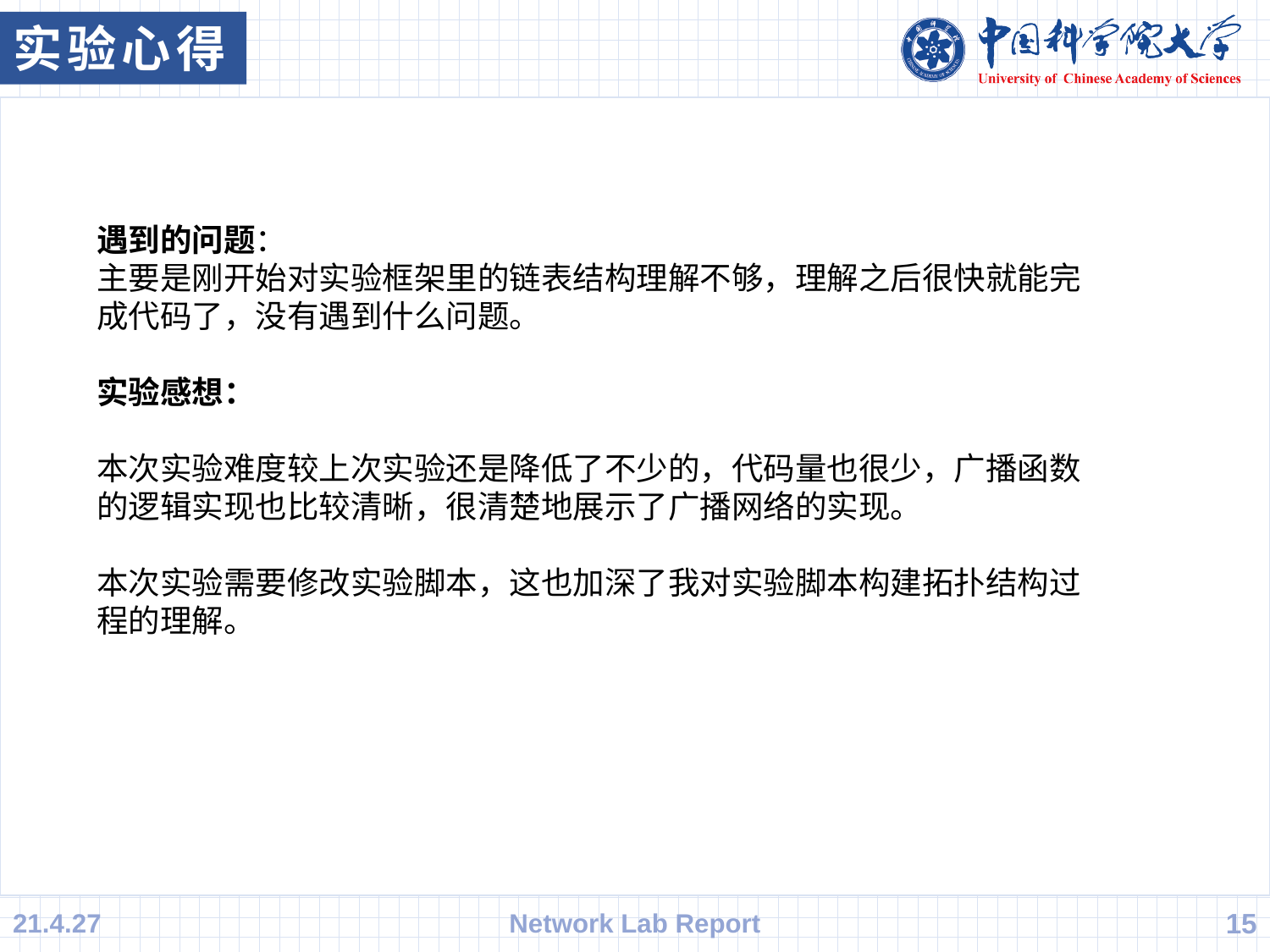

实验心得
遇到的问题：
主要是刚开始对实验框架里的链表结构理解不够，理解之后很快就能完成代码了，没有遇到什么问题。

实验感想：

本次实验难度较上次实验还是降低了不少的，代码量也很少，广播函数的逻辑实现也比较清晰，很清楚地展示了广播网络的实现。

本次实验需要修改实验脚本，这也加深了我对实验脚本构建拓扑结构过程的理解。
21.4.27
Network Lab Report
15